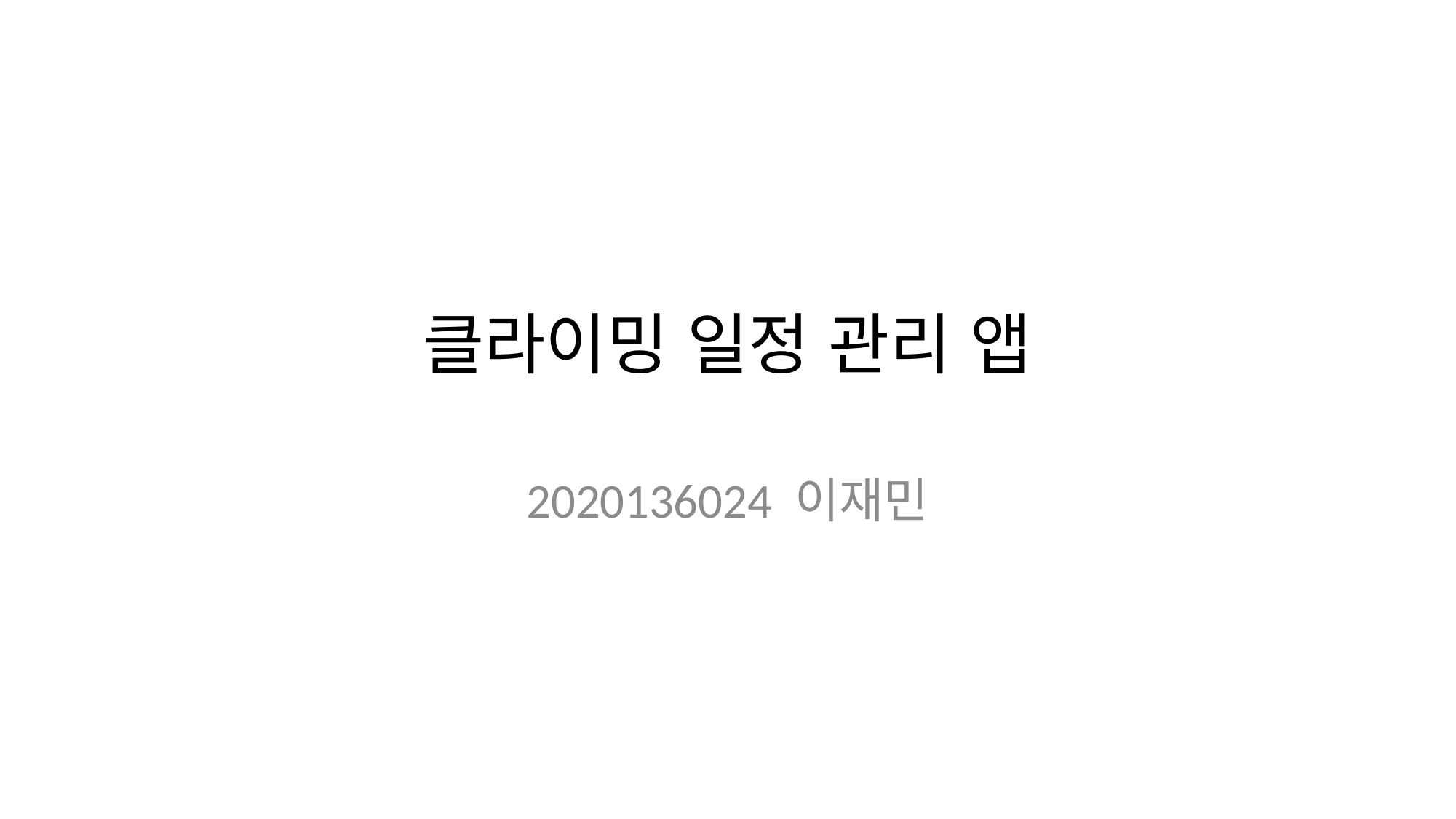

# 클라이밍 일정 관리 앱
2020136024 이재민